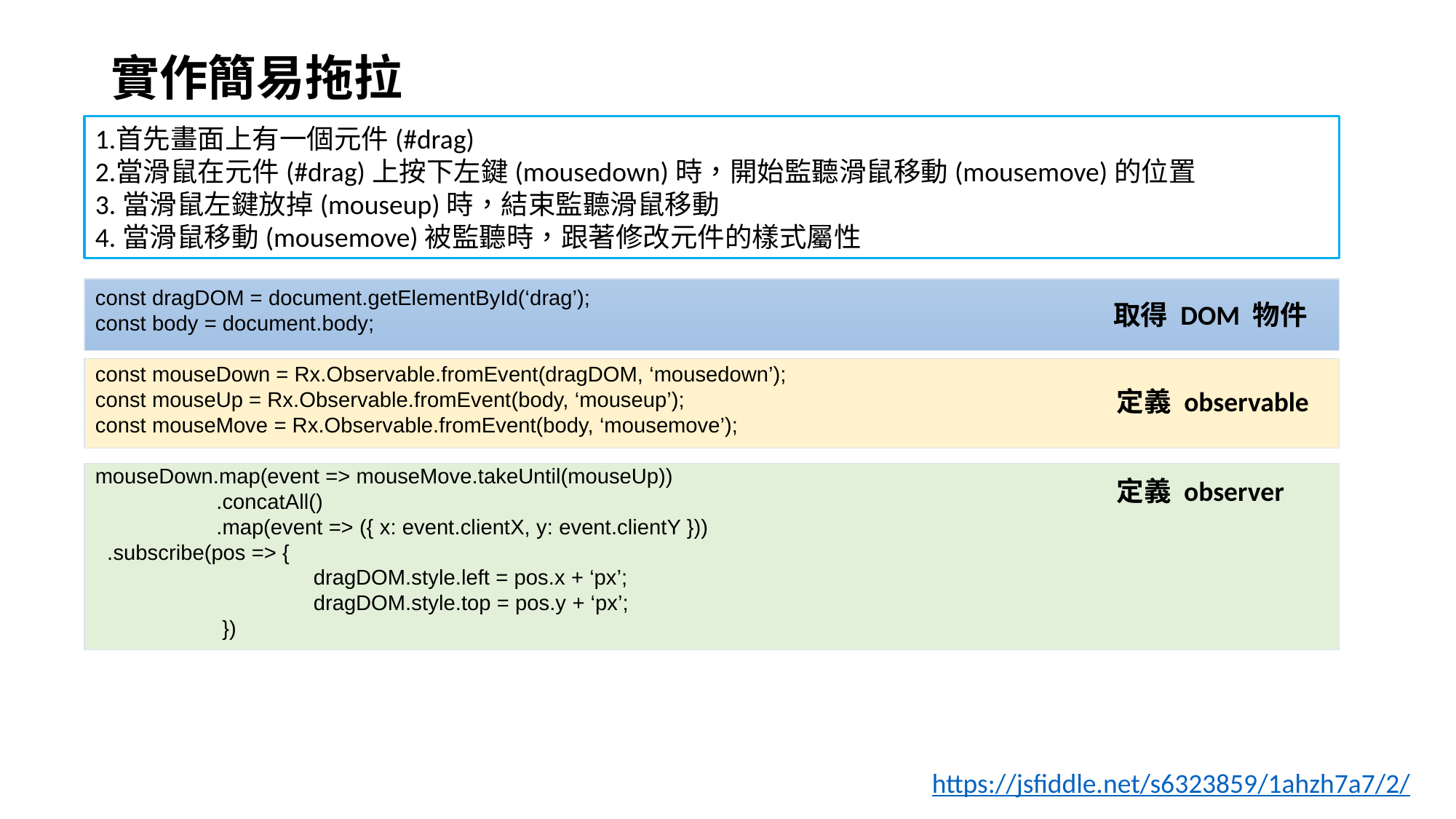

# 實作簡易拖拉
首先畫面上有一個元件(#drag)
當滑鼠在元件(#drag)上按下左鍵(mousedown)時，開始監聽滑鼠移動(mousemove)的位置
3.當滑鼠左鍵放掉(mouseup)時，結束監聽滑鼠移動
4.當滑鼠移動(mousemove)被監聽時，跟著修改元件的樣式屬性

const dragDOM = document.getElementById(‘drag’);
const body = document.body;

const mouseDown = Rx.Observable.fromEvent(dragDOM, ‘mousedown’);
const mouseUp = Rx.Observable.fromEvent(body, ‘mouseup’);
const mouseMove = Rx.Observable.fromEvent(body, ‘mousemove’);

mouseDown.map(event => mouseMove.takeUntil(mouseUp))
	  .concatAll()
	  .map(event => ({ x: event.clientX, y: event.clientY })) 			  	   	  .subscribe(pos => {
		dragDOM.style.left = pos.x + ‘px’;
		dragDOM.style.top = pos.y + ‘px’;
	   })
取得 DOM 物件

定義 observable

定義 observer
https://jsfiddle.net/s6323859/1ahzh7a7/2/